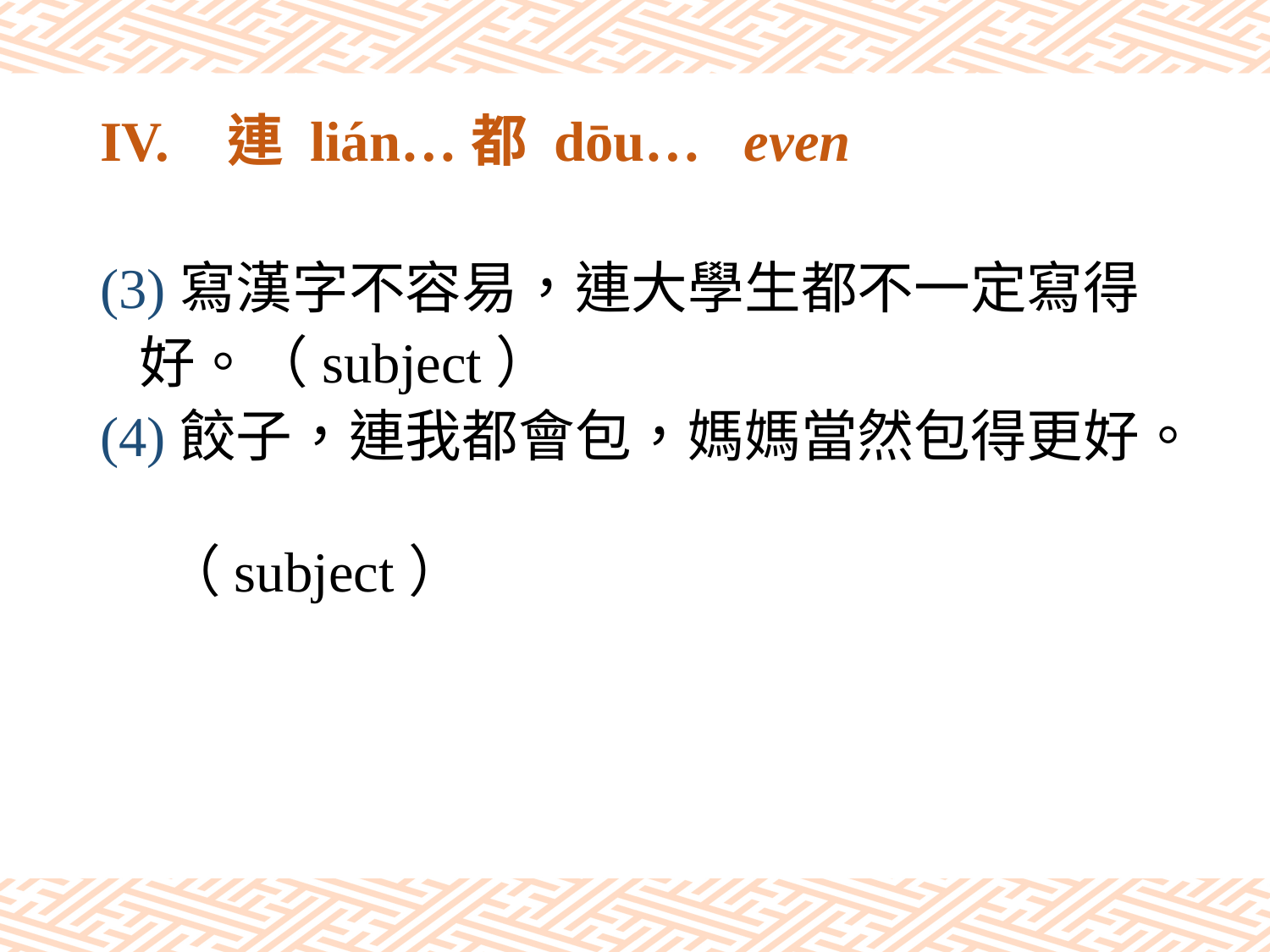

# IV.	連 lián…都 dōu…   even
(3)寫漢字不容易，連大學生都不一定寫得
  好。（subject）
(4)餃子，連我都會包，媽媽當然包得更好。
    （subject）